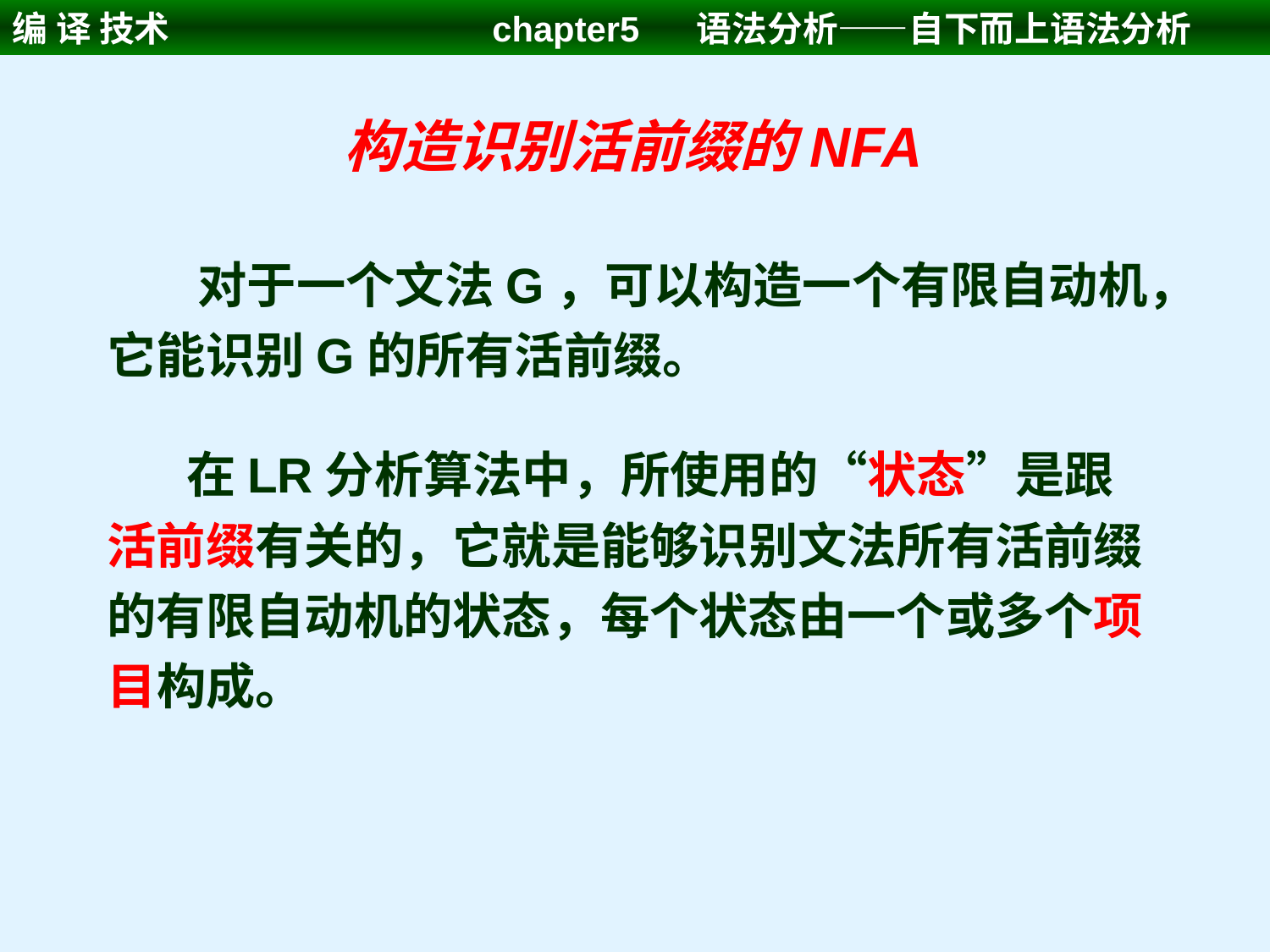

构造识别活前缀的NFA
       对于一个文法G，可以构造一个有限自动机，它能识别G的所有活前缀。
      在LR分析算法中，所使用的“状态”是跟活前缀有关的，它就是能够识别文法所有活前缀的有限自动机的状态，每个状态由一个或多个项目构成。